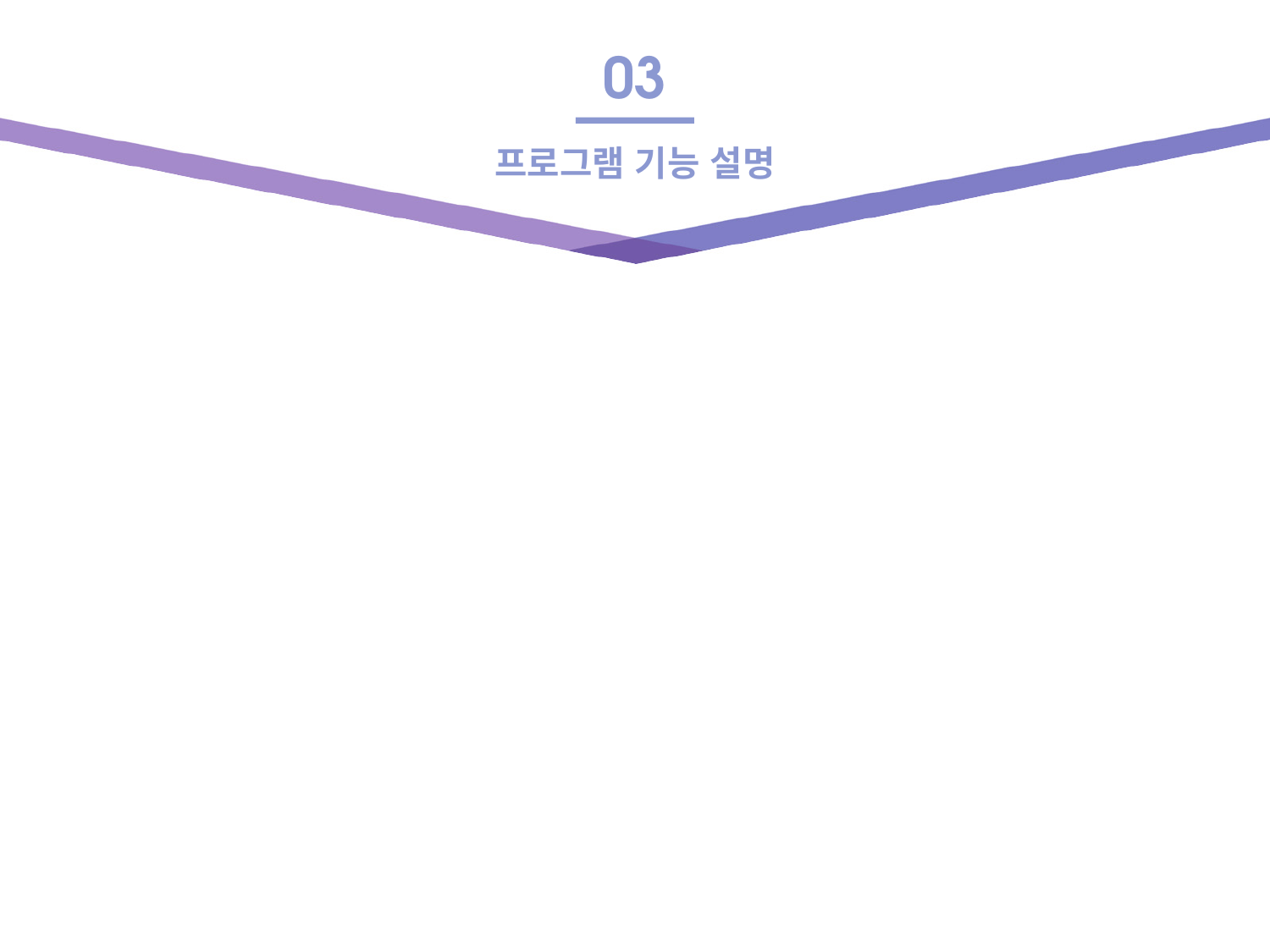

# Add some text to the title slide
03

프로그램 기능 설명

Replace with your own text